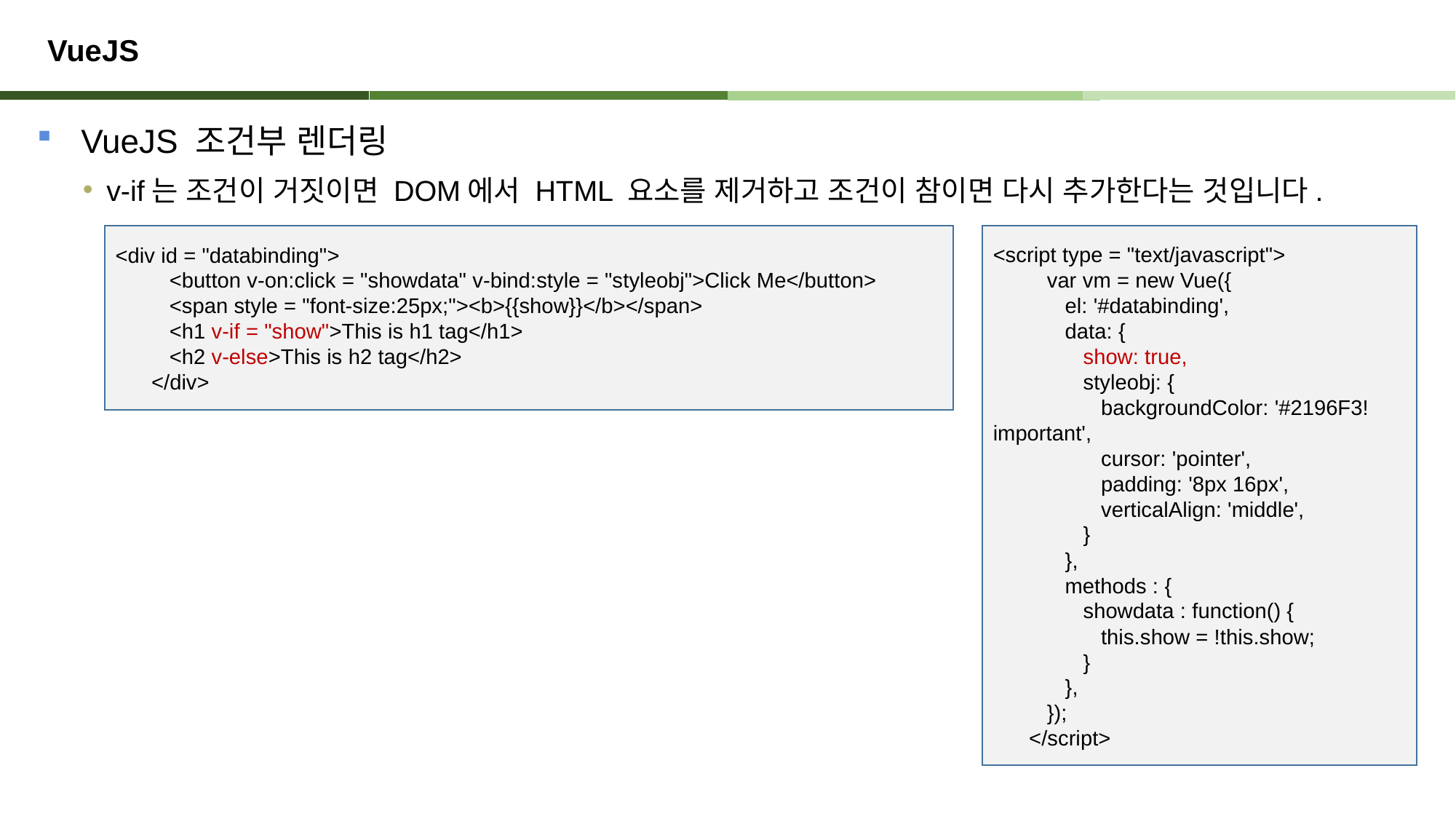

# VueJS
VueJS 조건부 렌더링
v-if는 조건이 거짓이면 DOM에서 HTML 요소를 제거하고 조건이 참이면 다시 추가한다는 것입니다.
<div id = "databinding">
         <button v-on:click = "showdata" v-bind:style = "styleobj">Click Me</button>
         <span style = "font-size:25px;"><b>{{show}}</b></span>
         <h1 v-if = "show">This is h1 tag</h1>
         <h2 v-else>This is h2 tag</h2>
      </div>
<script type = "text/javascript">
         var vm = new Vue({
            el: '#databinding',
            data: {
               show: true,
               styleobj: {
                  backgroundColor: '#2196F3!important',
                  cursor: 'pointer',
                  padding: '8px 16px',
                  verticalAlign: 'middle',
               }
            },
            methods : {
               showdata : function() {
                  this.show = !this.show;
               }
            },
         });
      </script>